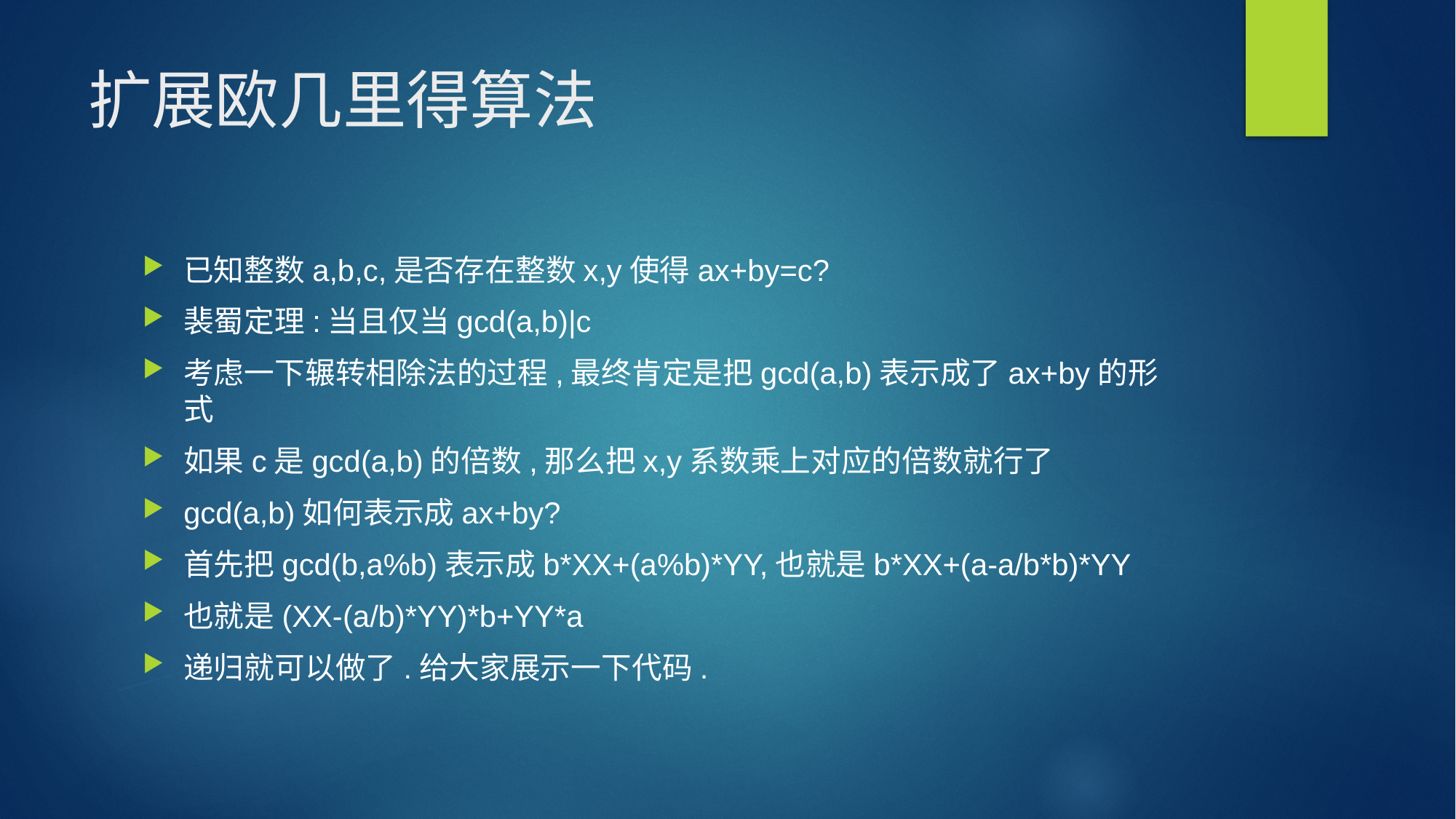

# 扩展欧几里得算法
已知整数a,b,c,是否存在整数x,y使得ax+by=c?
裴蜀定理:当且仅当gcd(a,b)|c
考虑一下辗转相除法的过程,最终肯定是把gcd(a,b)表示成了ax+by的形式
如果c是gcd(a,b)的倍数,那么把x,y系数乘上对应的倍数就行了
gcd(a,b)如何表示成ax+by?
首先把gcd(b,a%b)表示成b*XX+(a%b)*YY,也就是b*XX+(a-a/b*b)*YY
也就是(XX-(a/b)*YY)*b+YY*a
递归就可以做了.给大家展示一下代码.